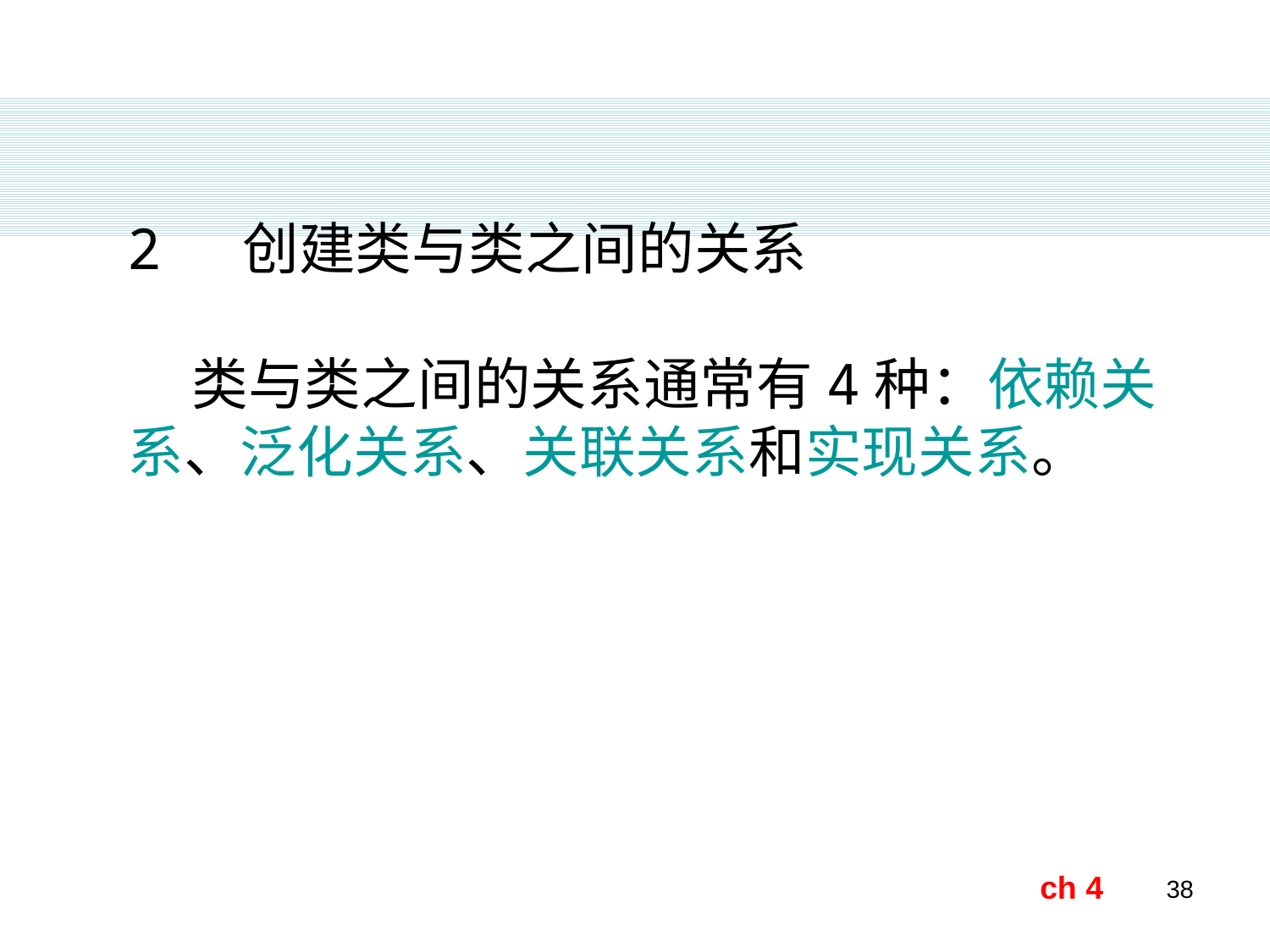

2  创建类与类之间的关系

    类与类之间的关系通常有4种：依赖关系、泛化关系、关联关系和实现关系。
ch 4
38